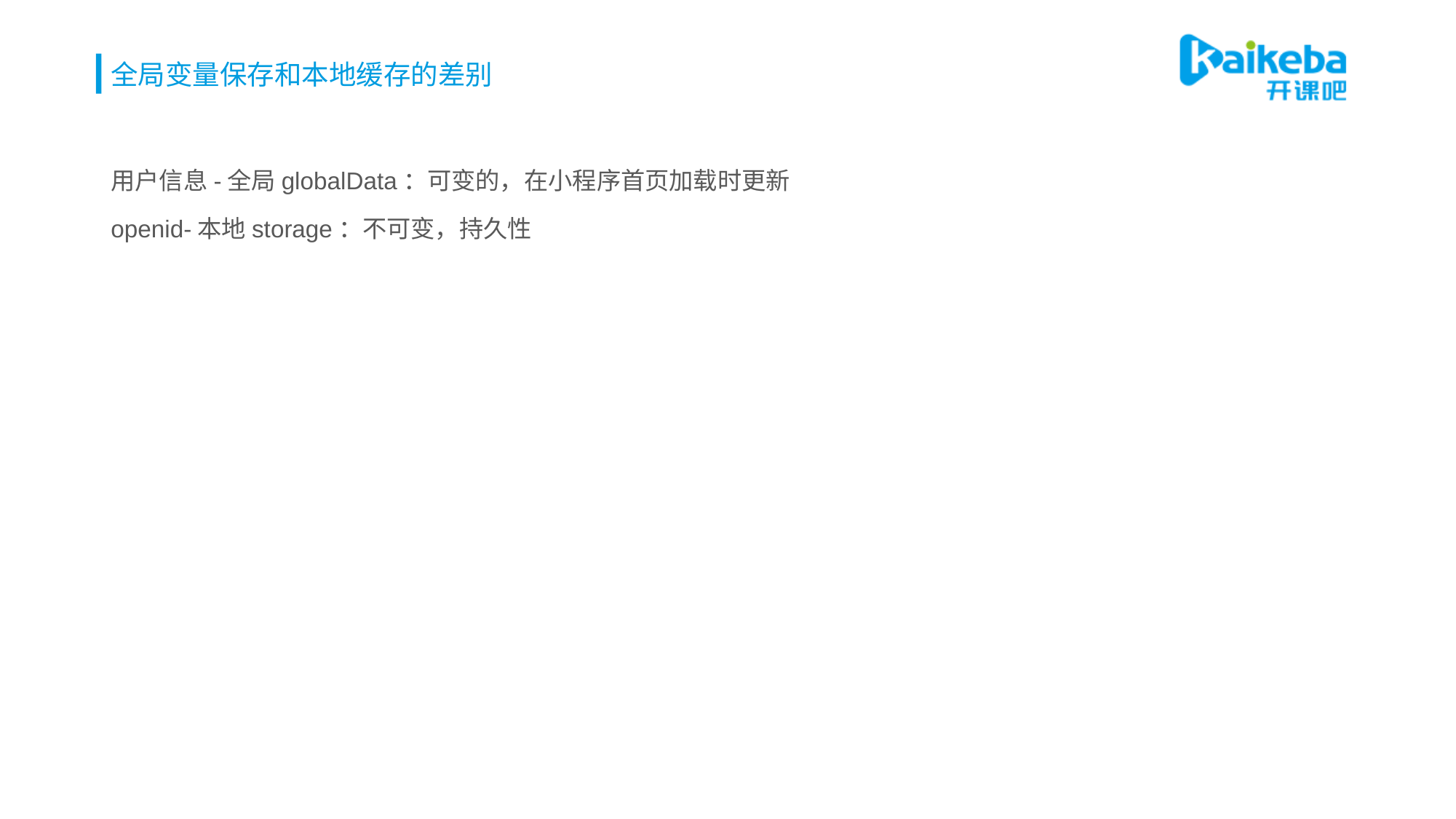

# 全局变量保存和本地缓存的差别
用户信息-全局globalData：可变的，在小程序首页加载时更新
openid-本地storage：不可变，持久性